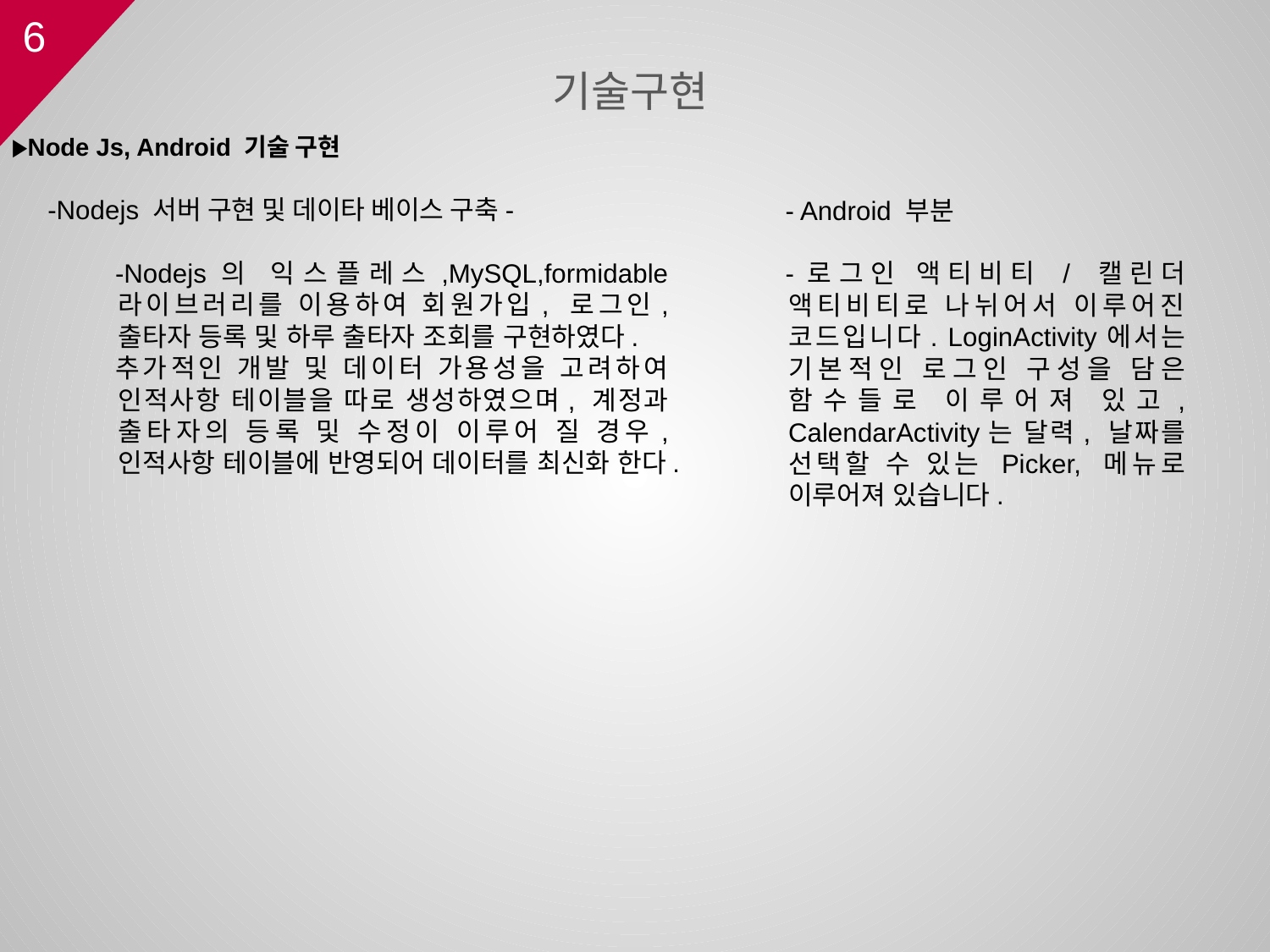

# 기술구현
▶Node Js, Android 기술 구현
-Nodejs 서버 구현 및 데이타 베이스 구축-

-Nodejs의 익스플레스,MySQL,formidable 라이브러리를 이용하여 회원가입, 로그인, 출타자 등록 및 하루 출타자 조회를 구현하였다.
추가적인 개발 및 데이터 가용성을 고려하여 인적사항 테이블을 따로 생성하였으며, 계정과 출타자의 등록 및 수정이 이루어 질 경우, 인적사항 테이블에 반영되어 데이터를 최신화 한다.
- Android 부분

-로그인 액티비티 / 캘린더 액티비티로 나뉘어서 이루어진 코드입니다. LoginActivity에서는 기본적인 로그인 구성을 담은 함수들로 이루어져 있고, CalendarActivity는 달력, 날짜를 선택할 수 있는 Picker, 메뉴로 이루어져 있습니다.